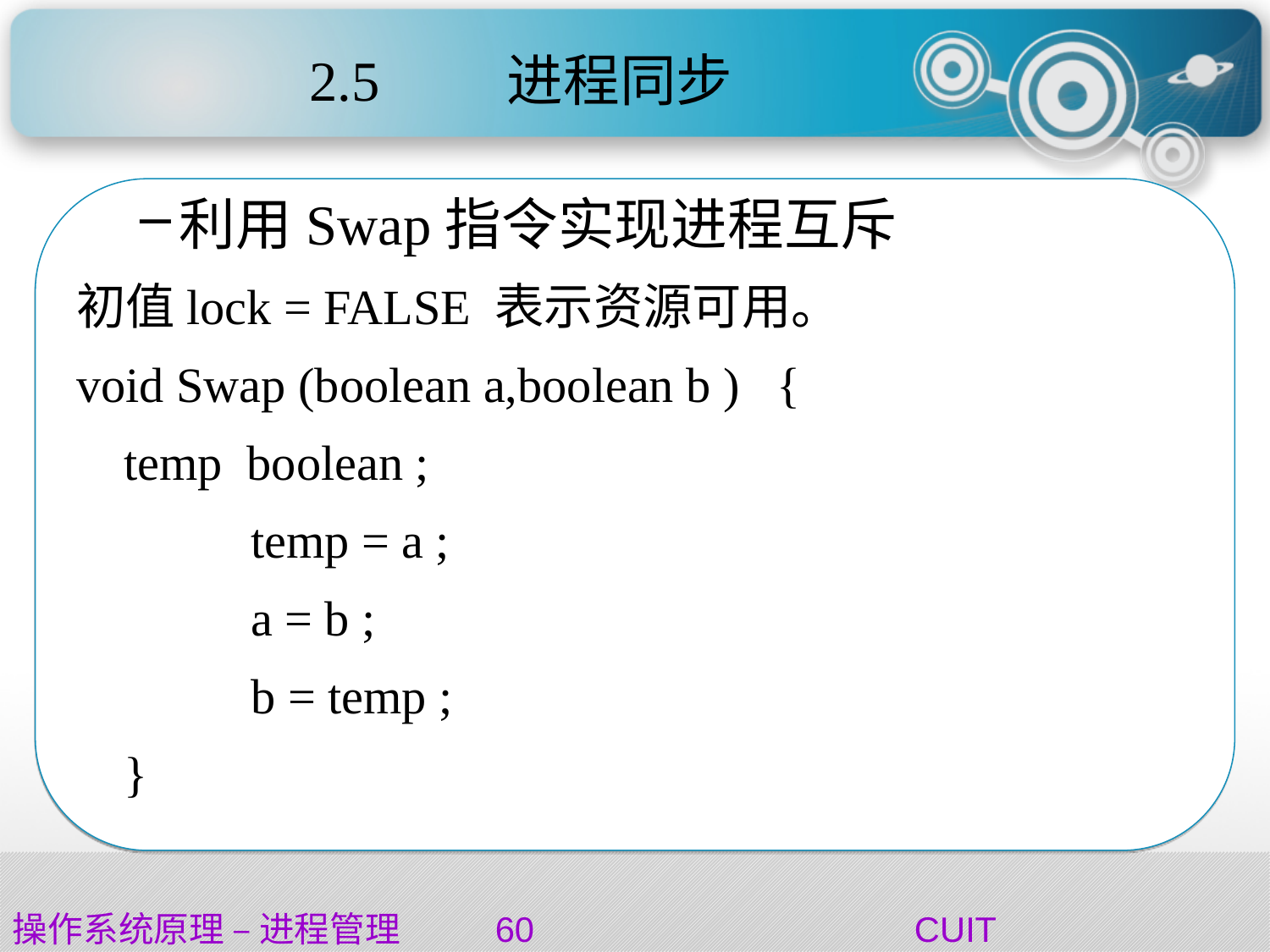

# 2.5	     进程同步

利用Swap指令实现进程互斥
初值lock = FALSE 表示资源可用。
void Swap (boolean a,boolean b )   {
	temp  boolean ;
		temp = a ;
		a = b ;
		b = temp ;
	}